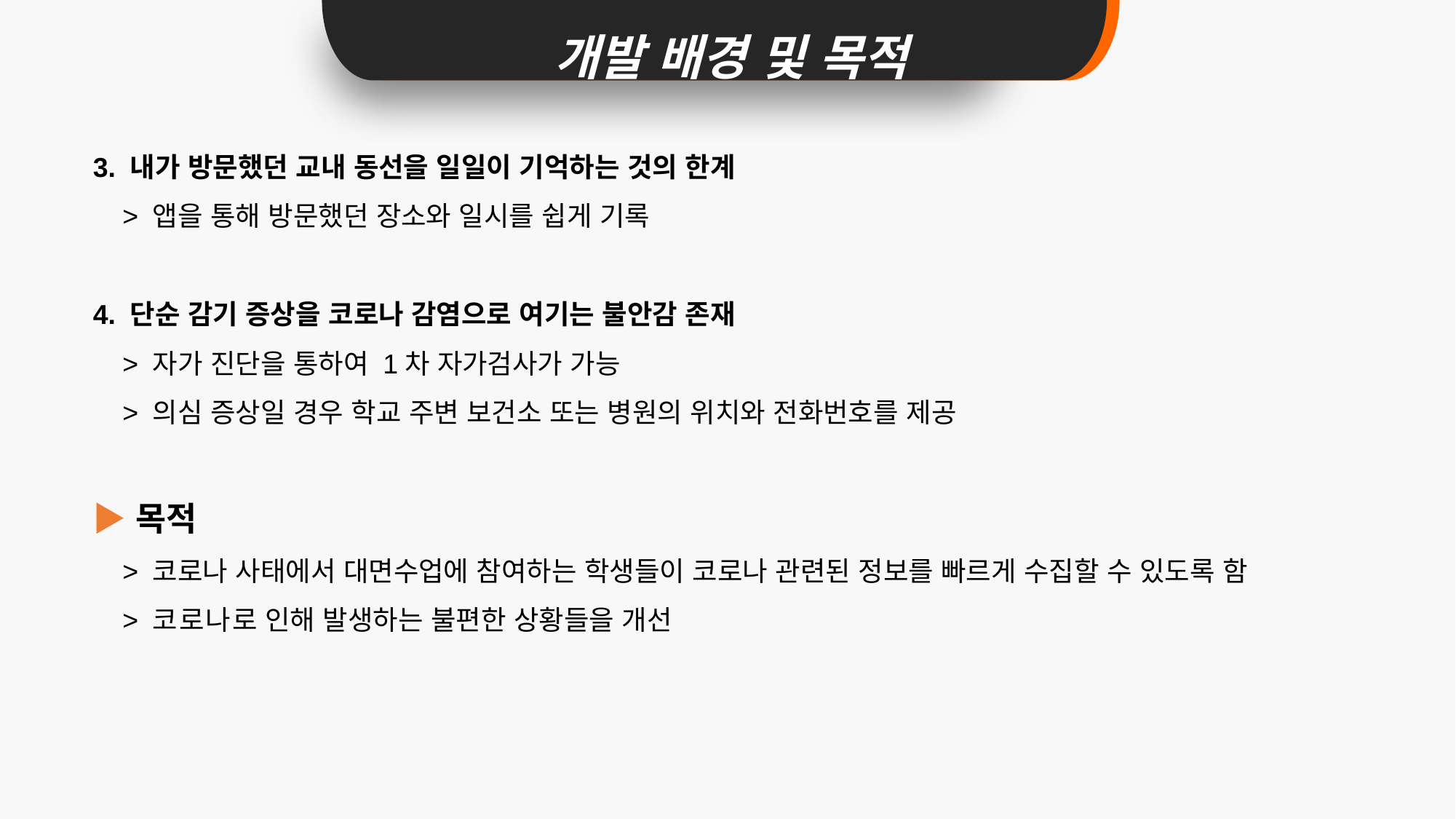

개발 배경 및 목적

# 3. 내가 방문했던 교내 동선을 일일이 기억하는 것의 한계 > 앱을 통해 방문했던 장소와 일시를 쉽게 기록 4. 단순 감기 증상을 코로나 감염으로 여기는 불안감 존재 > 자가 진단을 통하여 1차 자가검사가 가능 > 의심 증상일 경우 학교 주변 보건소 또는 병원의 위치와 전화번호를 제공 ▶ 목적 > 코로나 사태에서 대면수업에 참여하는 학생들이 코로나 관련된 정보를 빠르게 수집할 수 있도록 함 > 코로나로 인해 발생하는 불편한 상황들을 개선